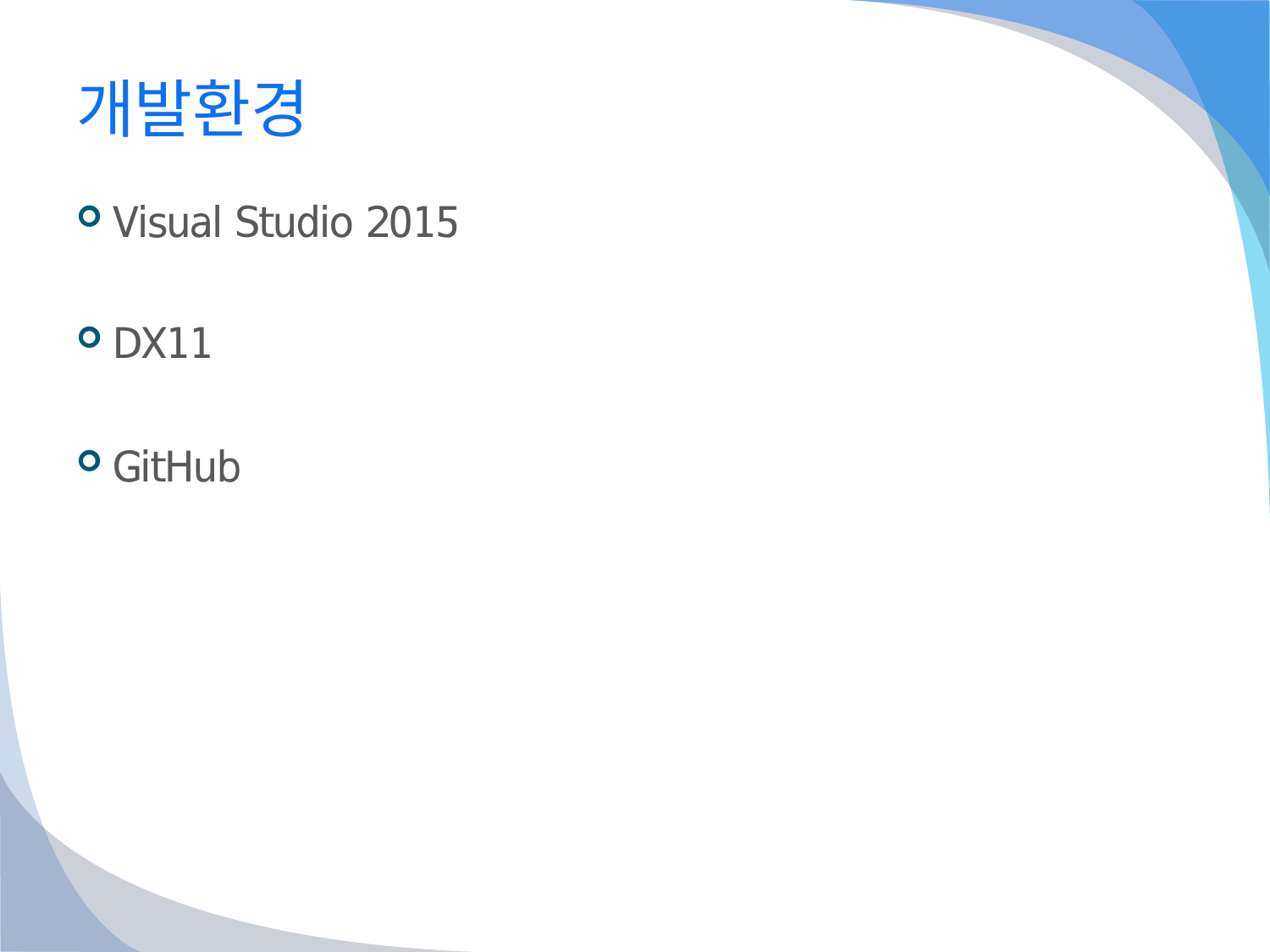

# 개발환경
Visual Studio 2015

DX11

GitHub